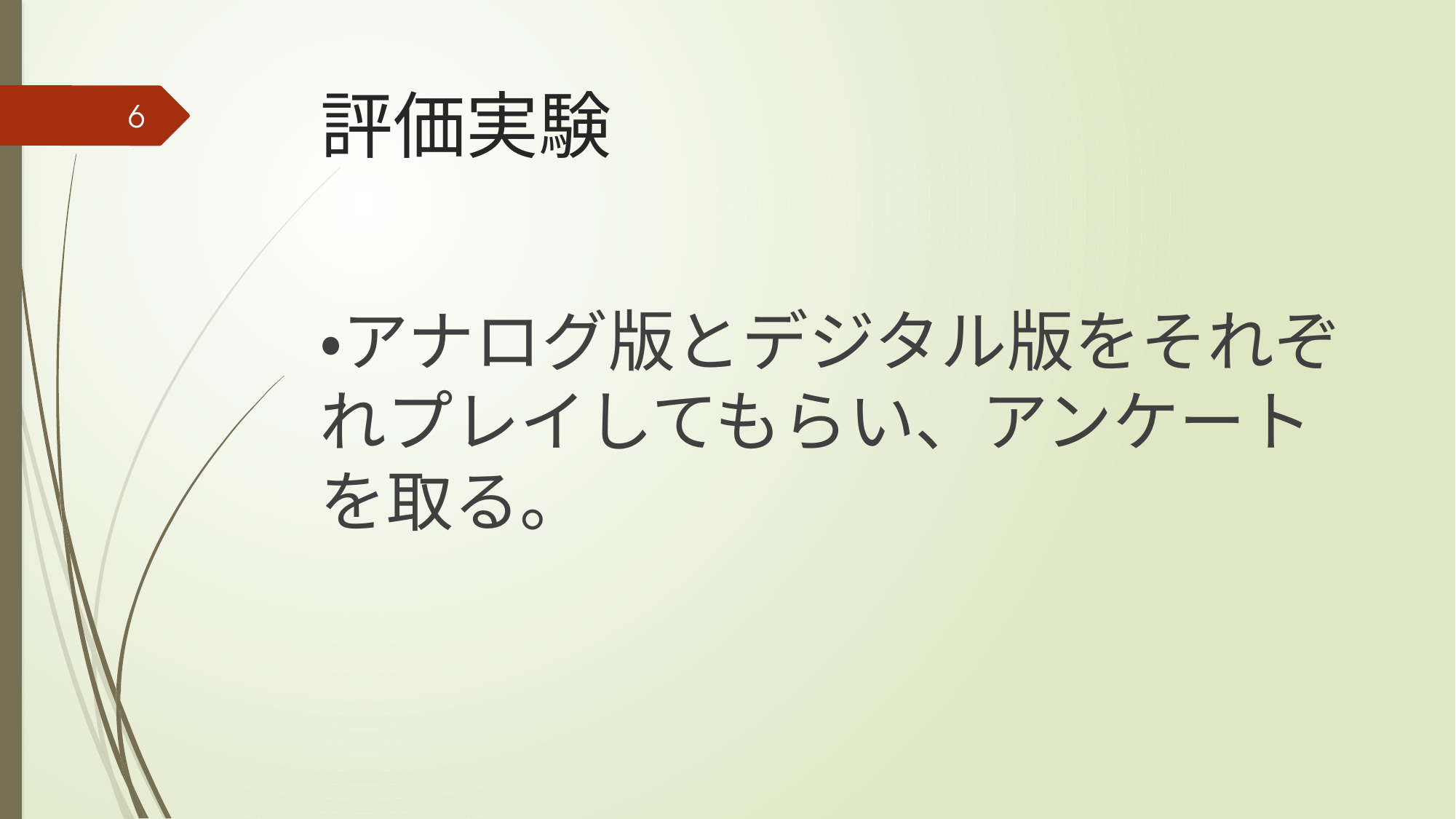

# 評価実験
6
・アナログ版とデジタル版をそれぞれプレイしてもらい、アンケートを取る。